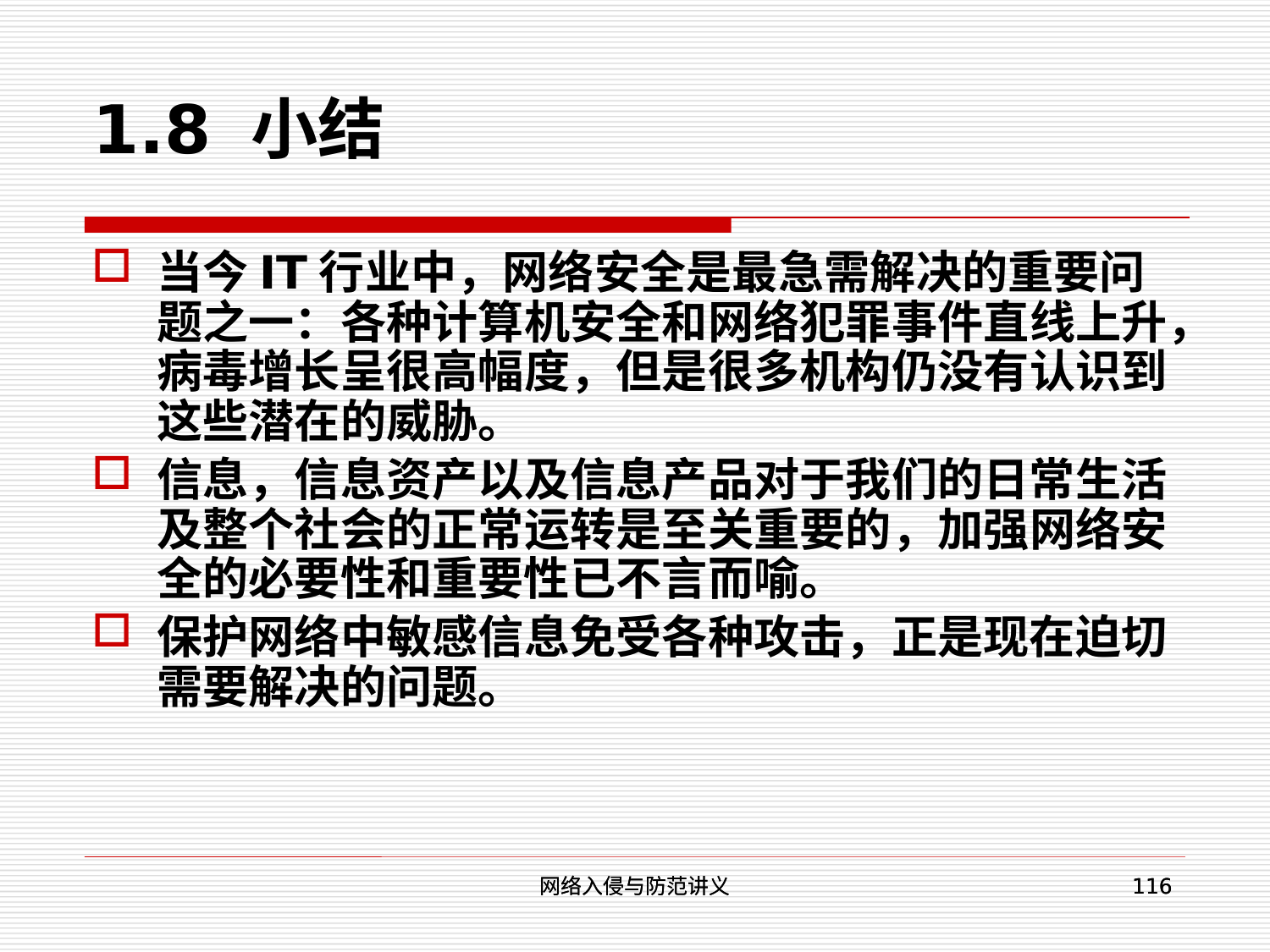

1.8 小结
当今IT行业中，网络安全是最急需解决的重要问题之一：各种计算机安全和网络犯罪事件直线上升，病毒增长呈很高幅度，但是很多机构仍没有认识到这些潜在的威胁。
信息，信息资产以及信息产品对于我们的日常生活及整个社会的正常运转是至关重要的，加强网络安全的必要性和重要性已不言而喻。
保护网络中敏感信息免受各种攻击，正是现在迫切需要解决的问题。

网络入侵与防范讲义
网络入侵与防范讲义
116
116